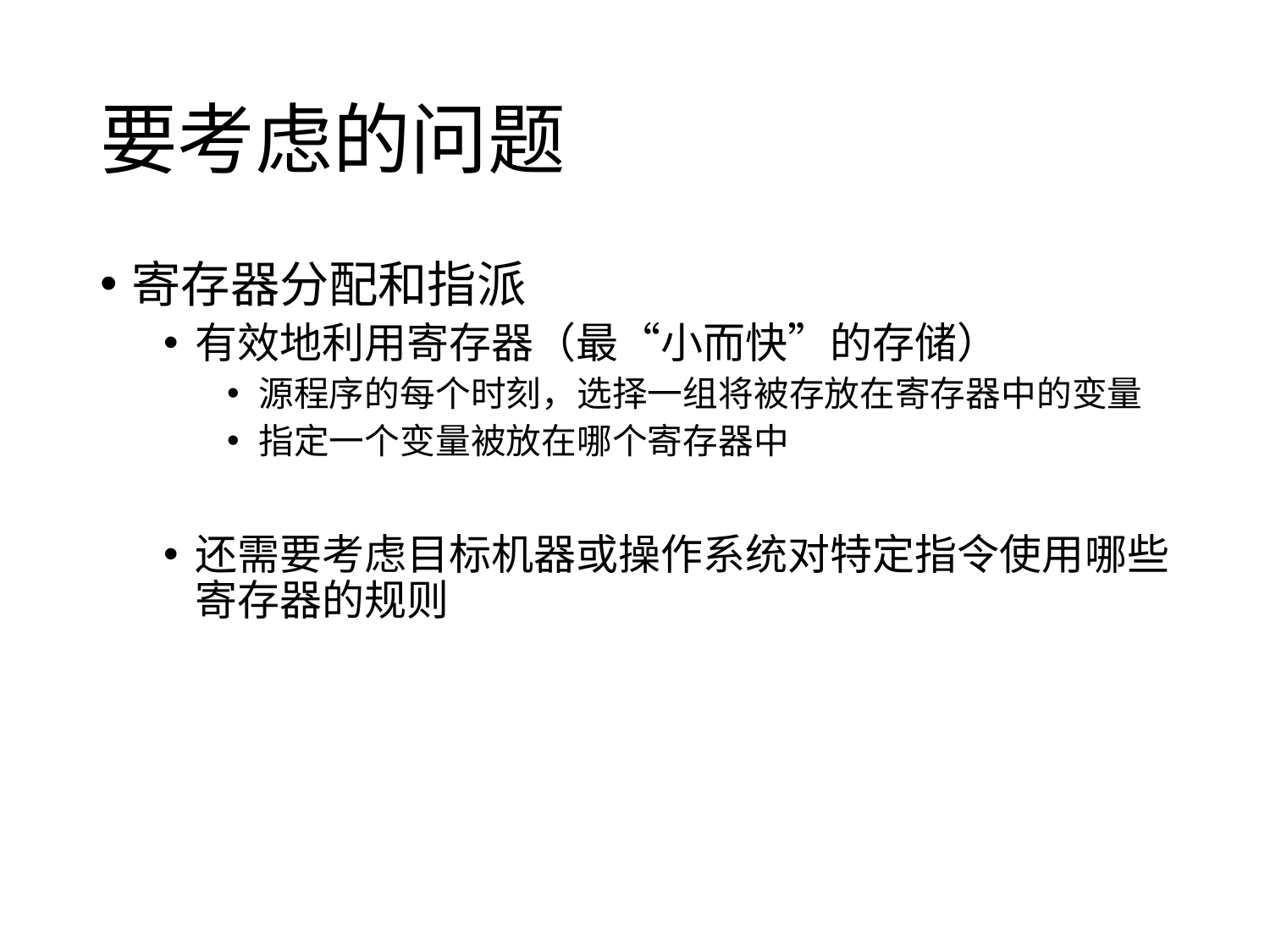

# 要考虑的问题
寄存器分配和指派
有效地利用寄存器（最“小而快”的存储）
源程序的每个时刻，选择一组将被存放在寄存器中的变量
指定一个变量被放在哪个寄存器中

还需要考虑目标机器或操作系统对特定指令使用哪些寄存器的规则